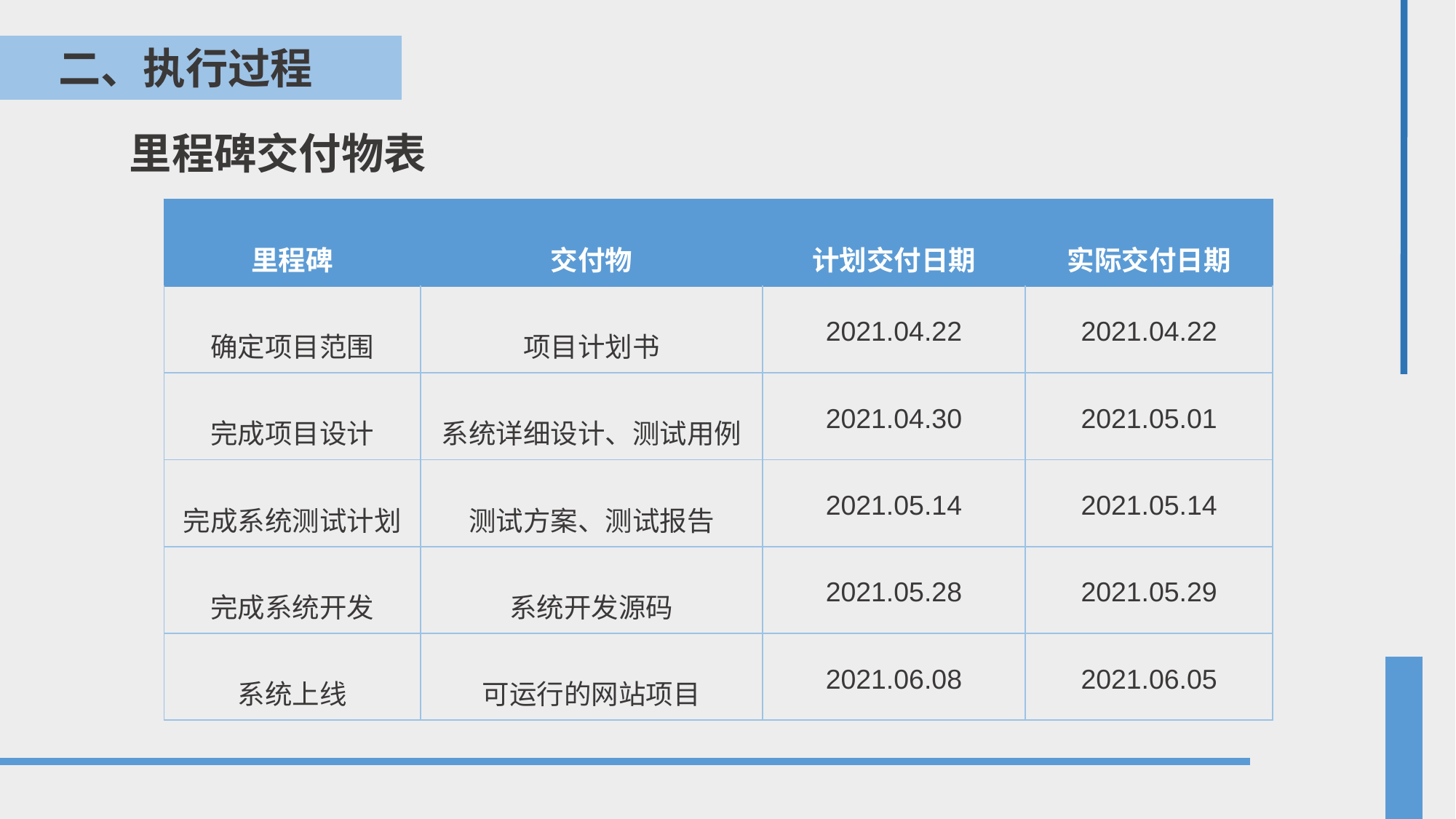

二、执行过程
里程碑交付物表
| 里程碑 | 交付物 | 计划交付日期 | 实际交付日期 |
| --- | --- | --- | --- |
| 确定项目范围 | 项目计划书 | 2021.04.22 | 2021.04.22 |
| 完成项目设计 | 系统详细设计、测试用例 | 2021.04.30 | 2021.05.01 |
| 完成系统测试计划 | 测试方案、测试报告 | 2021.05.14 | 2021.05.14 |
| 完成系统开发 | 系统开发源码 | 2021.05.28 | 2021.05.29 |
| 系统上线 | 可运行的网站项目 | 2021.06.08 | 2021.06.05 |